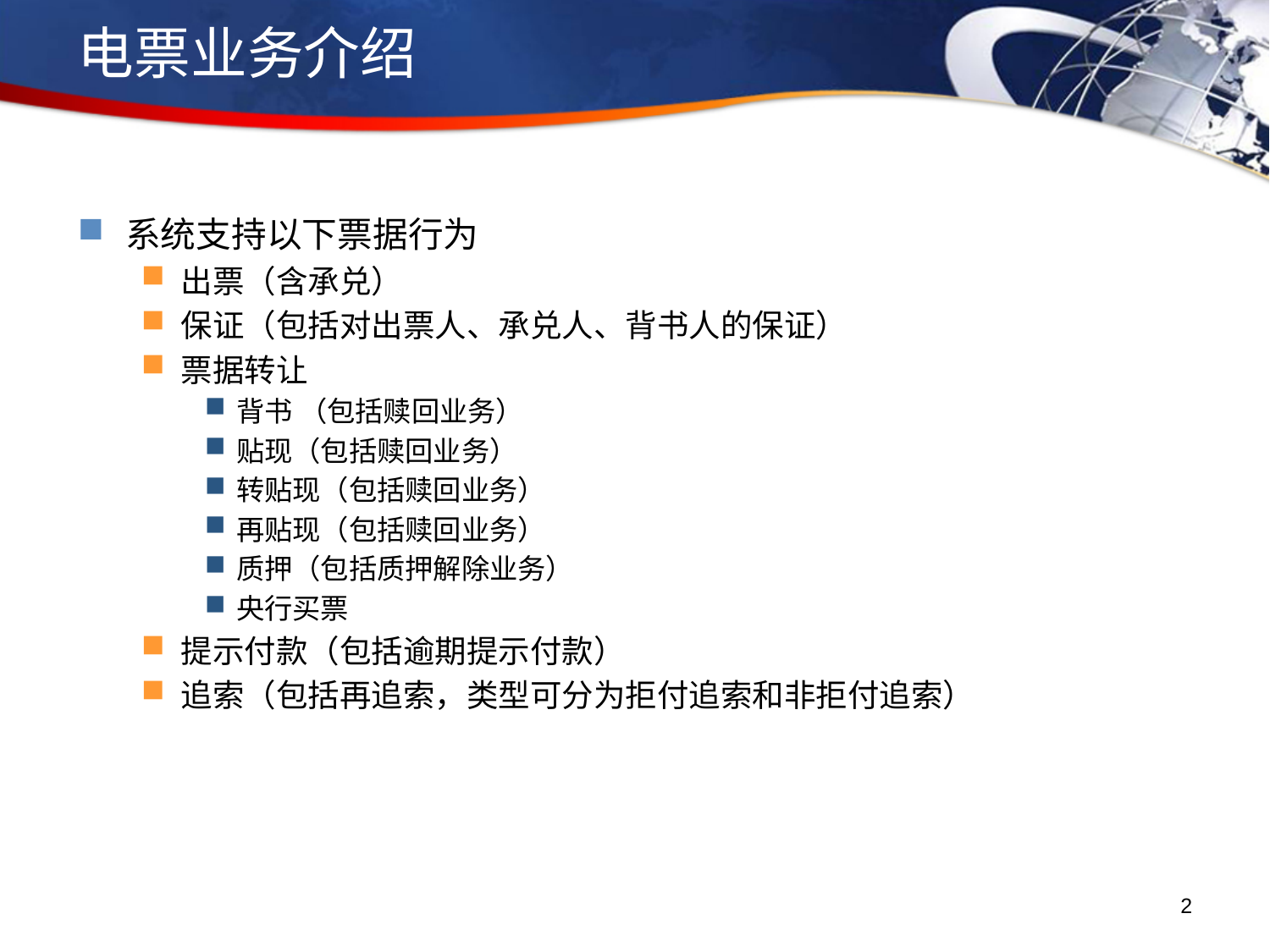

# 电票业务介绍
系统支持以下票据行为
出票（含承兑）
保证（包括对出票人、承兑人、背书人的保证）
票据转让
背书 （包括赎回业务）
贴现（包括赎回业务）
转贴现（包括赎回业务）
再贴现（包括赎回业务）
质押（包括质押解除业务）
央行买票
提示付款（包括逾期提示付款）
追索（包括再追索，类型可分为拒付追索和非拒付追索）
2